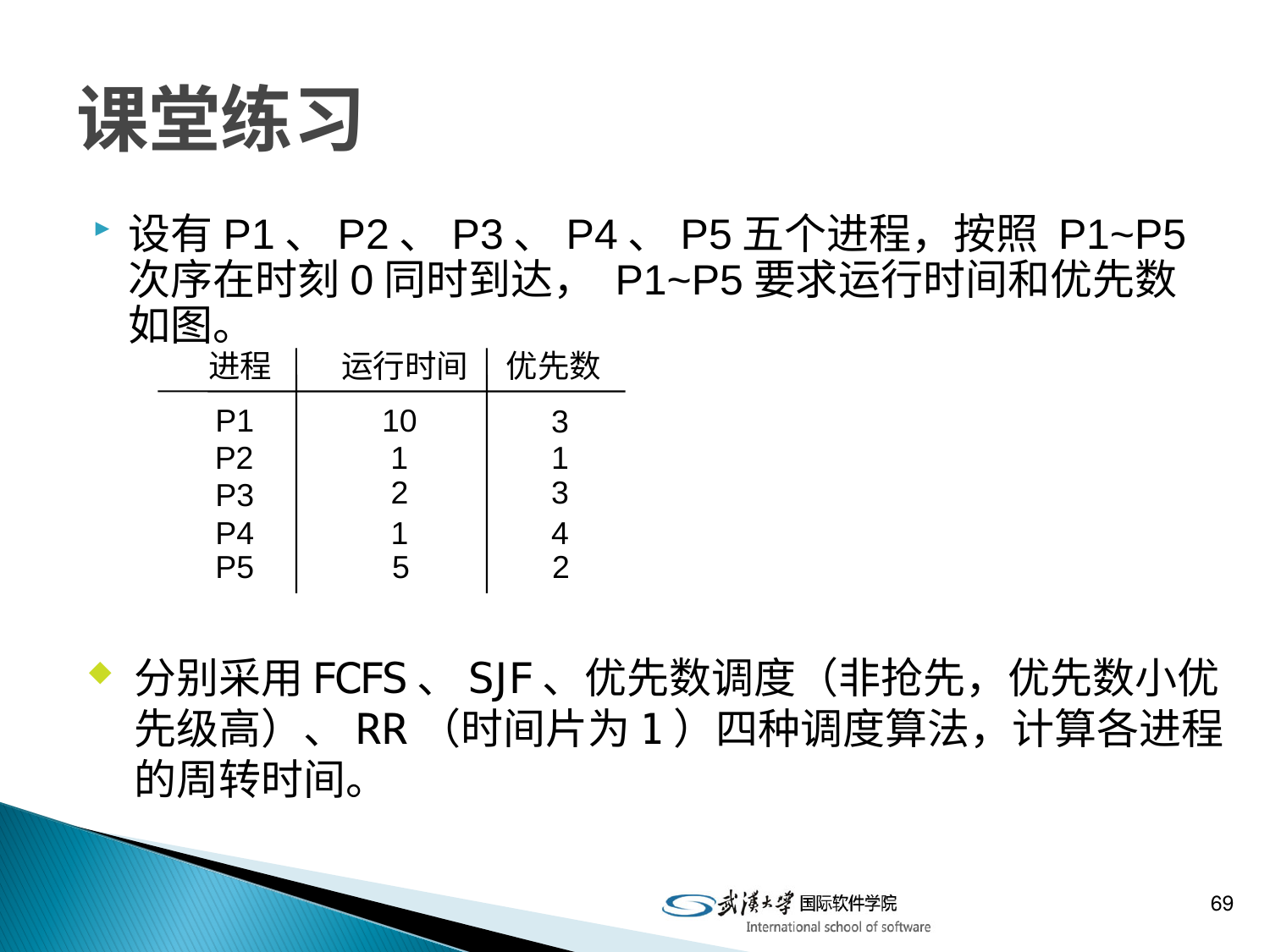

# 课堂练习
设有P1、P2、P3、P4、P5五个进程，按照 P1~P5次序在时刻0同时到达， P1~P5要求运行时间和优先数如图。
进程
运行时间
优先数

P1
10
3
 P2
 1
1
P3
2
3
P4
1
4
2
P5
5
分别采用FCFS、SJF、优先数调度（非抢先，优先数小优先级高）、RR（时间片为1）四种调度算法，计算各进程的周转时间。